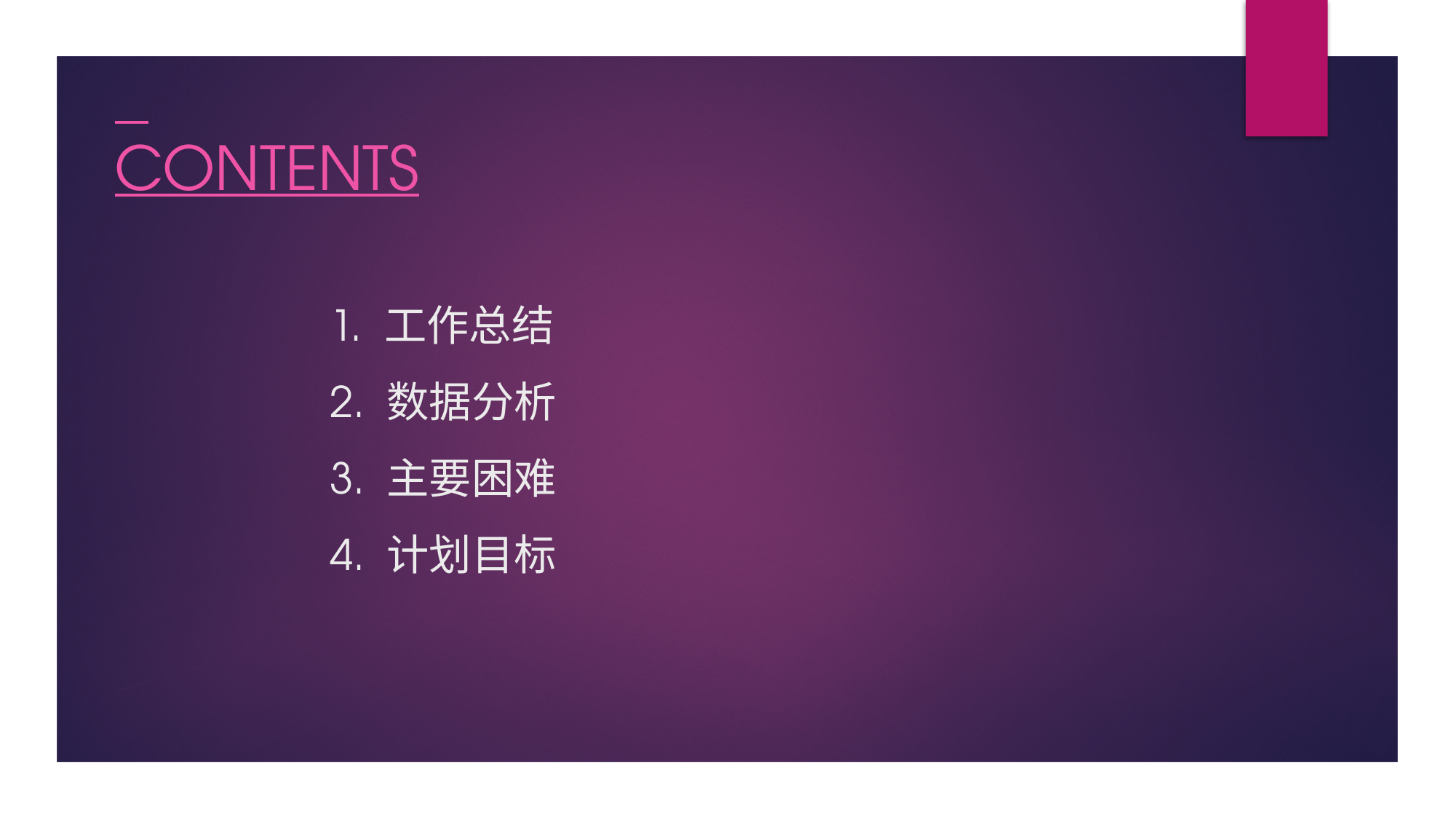

contents
# 1. 工作总结 2. 数据分析 3. 主要困难 4. 计划目标